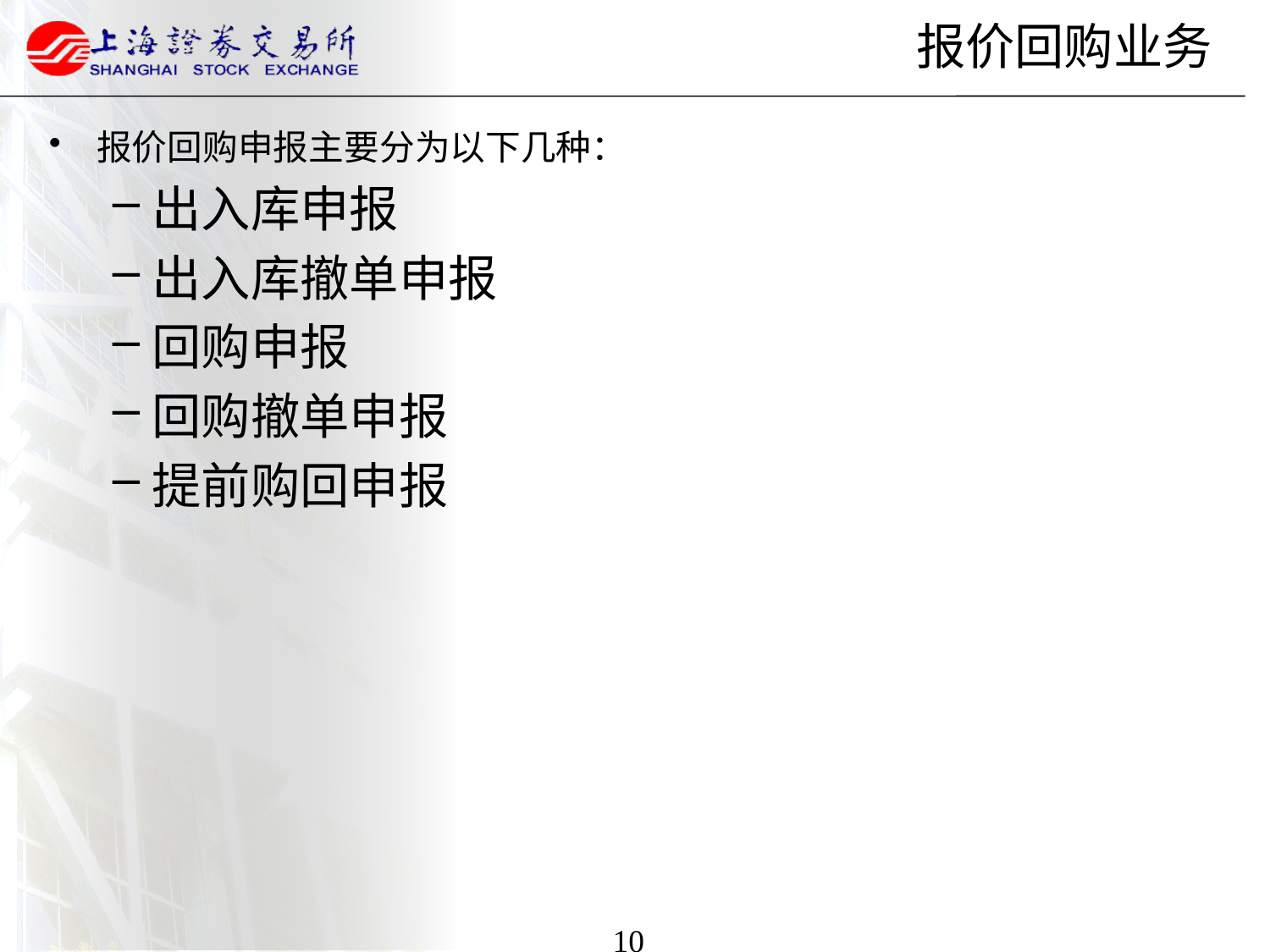

# 报价回购业务
报价回购申报主要分为以下几种：
出入库申报
出入库撤单申报
回购申报
回购撤单申报
提前购回申报

10